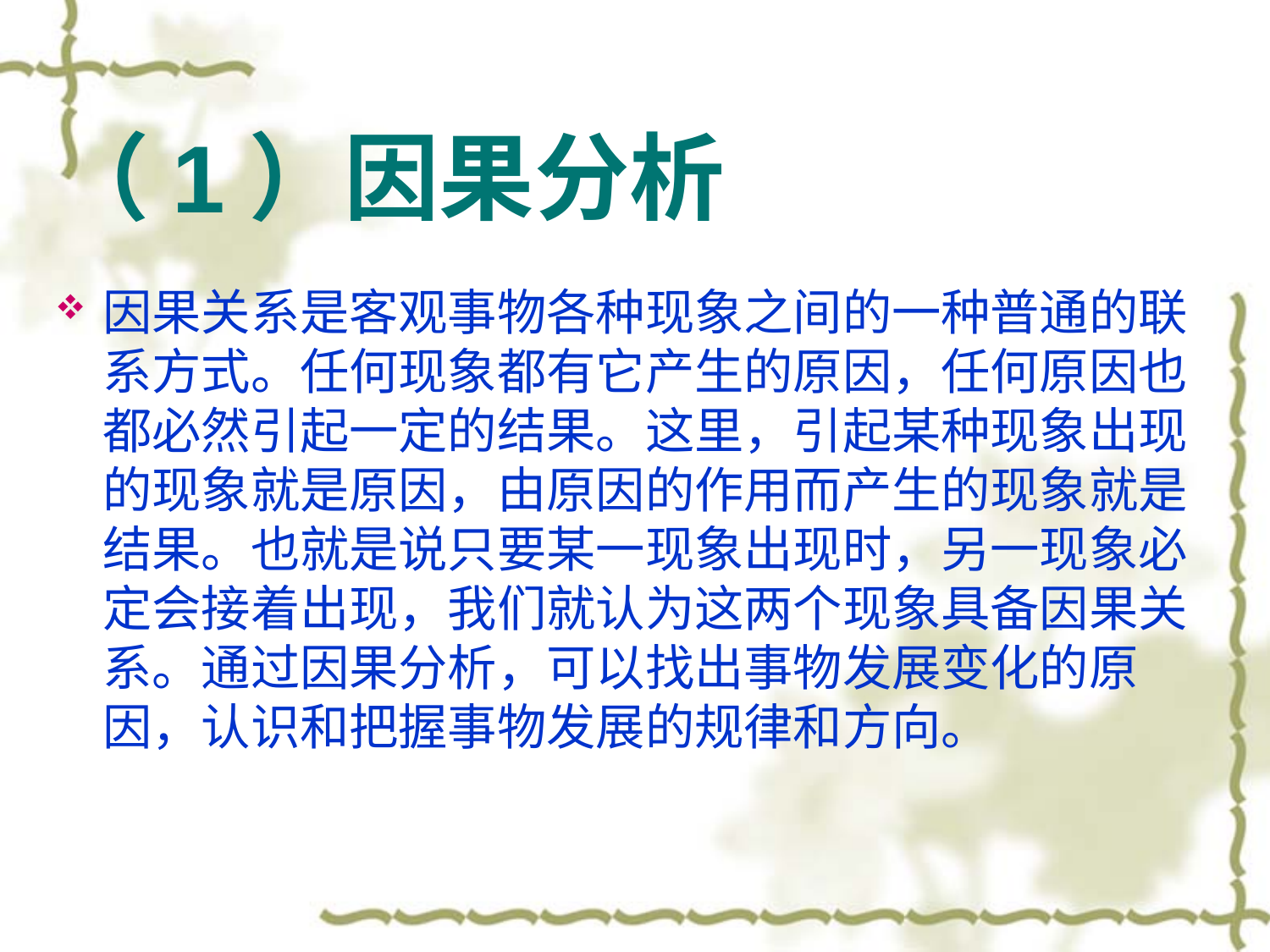

# （1）因果分析
因果关系是客观事物各种现象之间的一种普通的联系方式。任何现象都有它产生的原因，任何原因也都必然引起一定的结果。这里，引起某种现象出现的现象就是原因，由原因的作用而产生的现象就是结果。也就是说只要某一现象出现时，另一现象必定会接着出现，我们就认为这两个现象具备因果关系。通过因果分析，可以找出事物发展变化的原因，认识和把握事物发展的规律和方向。